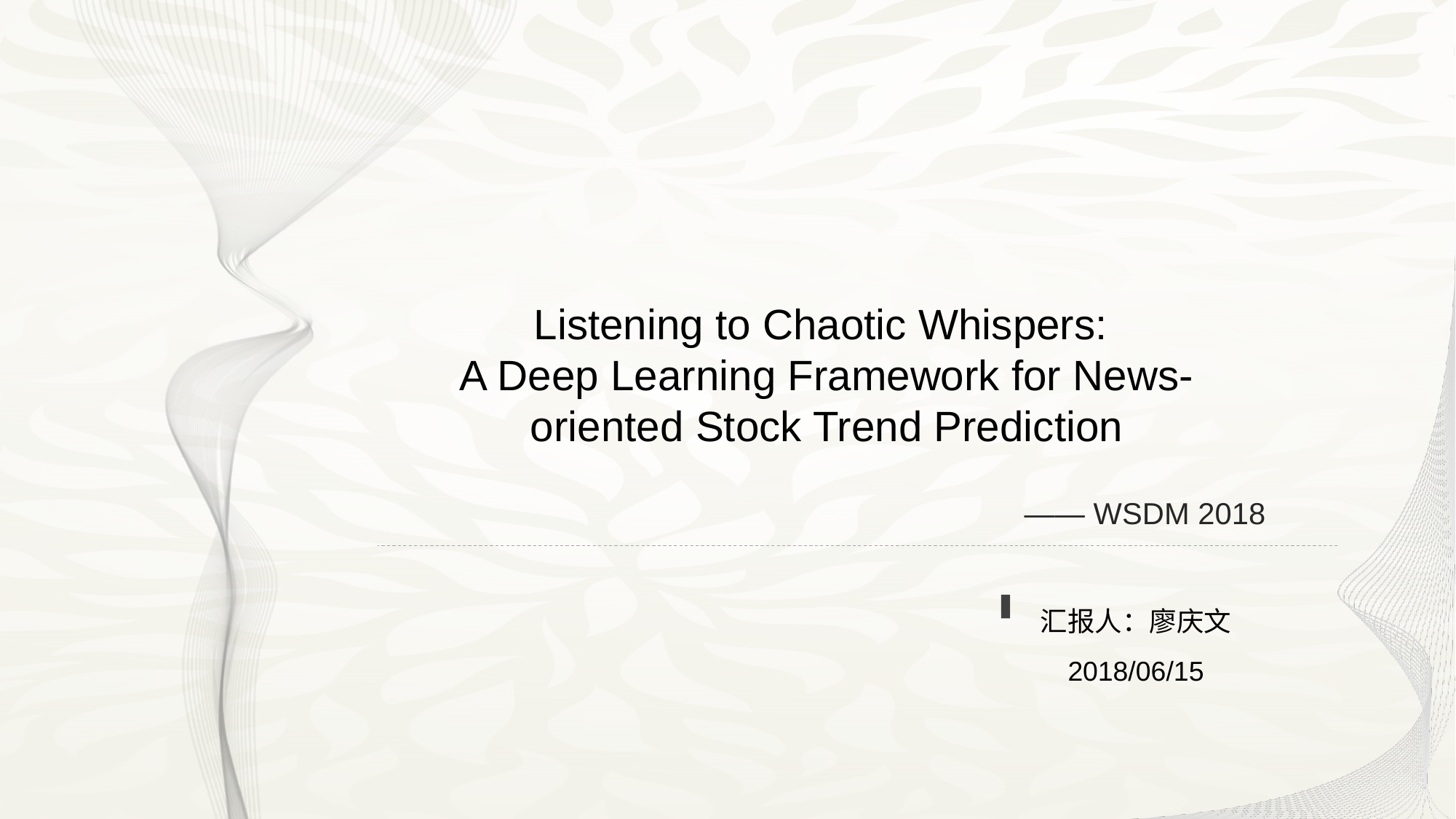

Listening to Chaotic Whispers:
A Deep Learning Framework for News-oriented Stock Trend Prediction

—— WSDM 2018
汇报人：廖庆文
2018/06/15